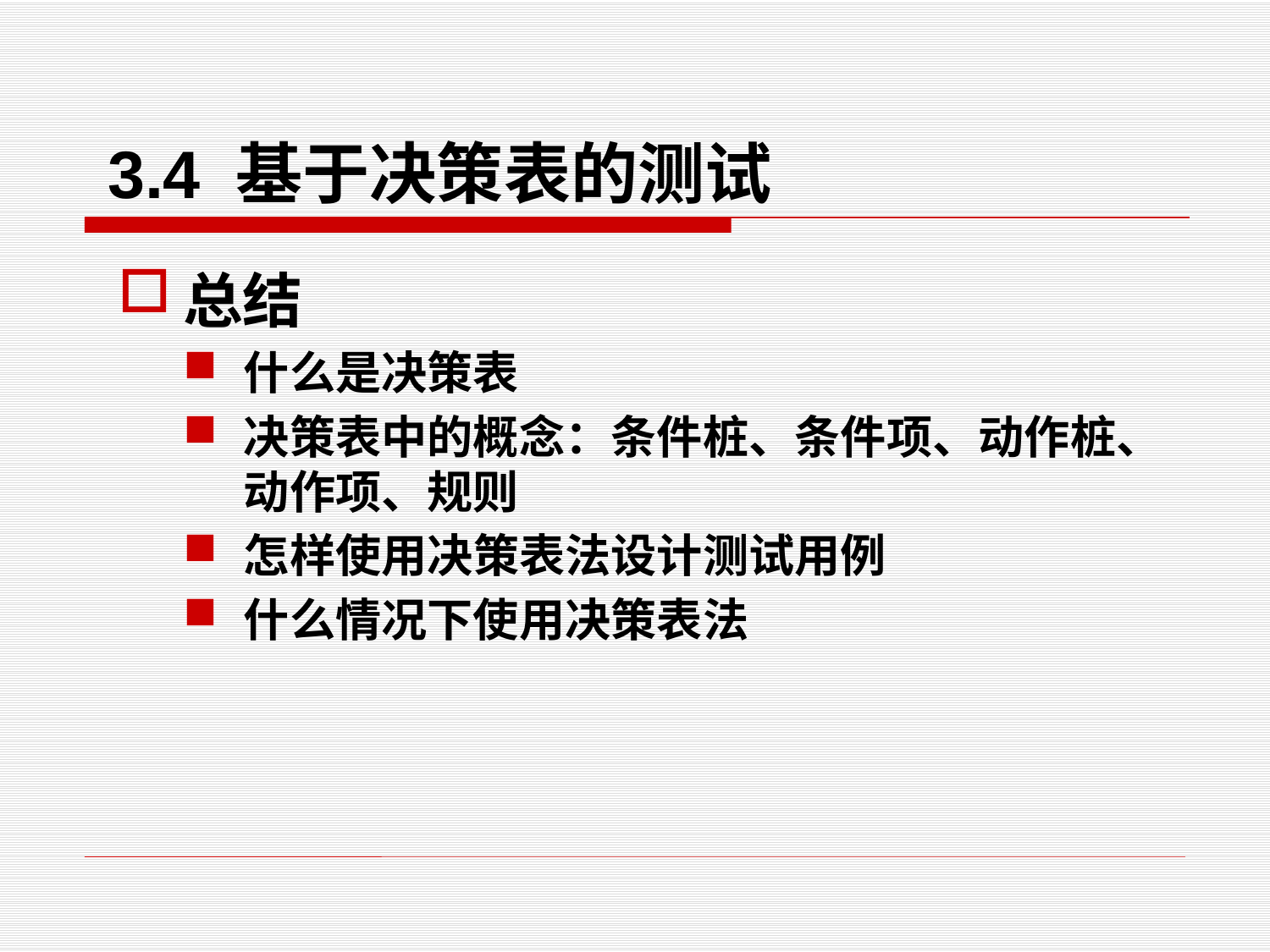

3.4 基于决策表的测试
总结
什么是决策表
决策表中的概念：条件桩、条件项、动作桩、动作项、规则
怎样使用决策表法设计测试用例
什么情况下使用决策表法